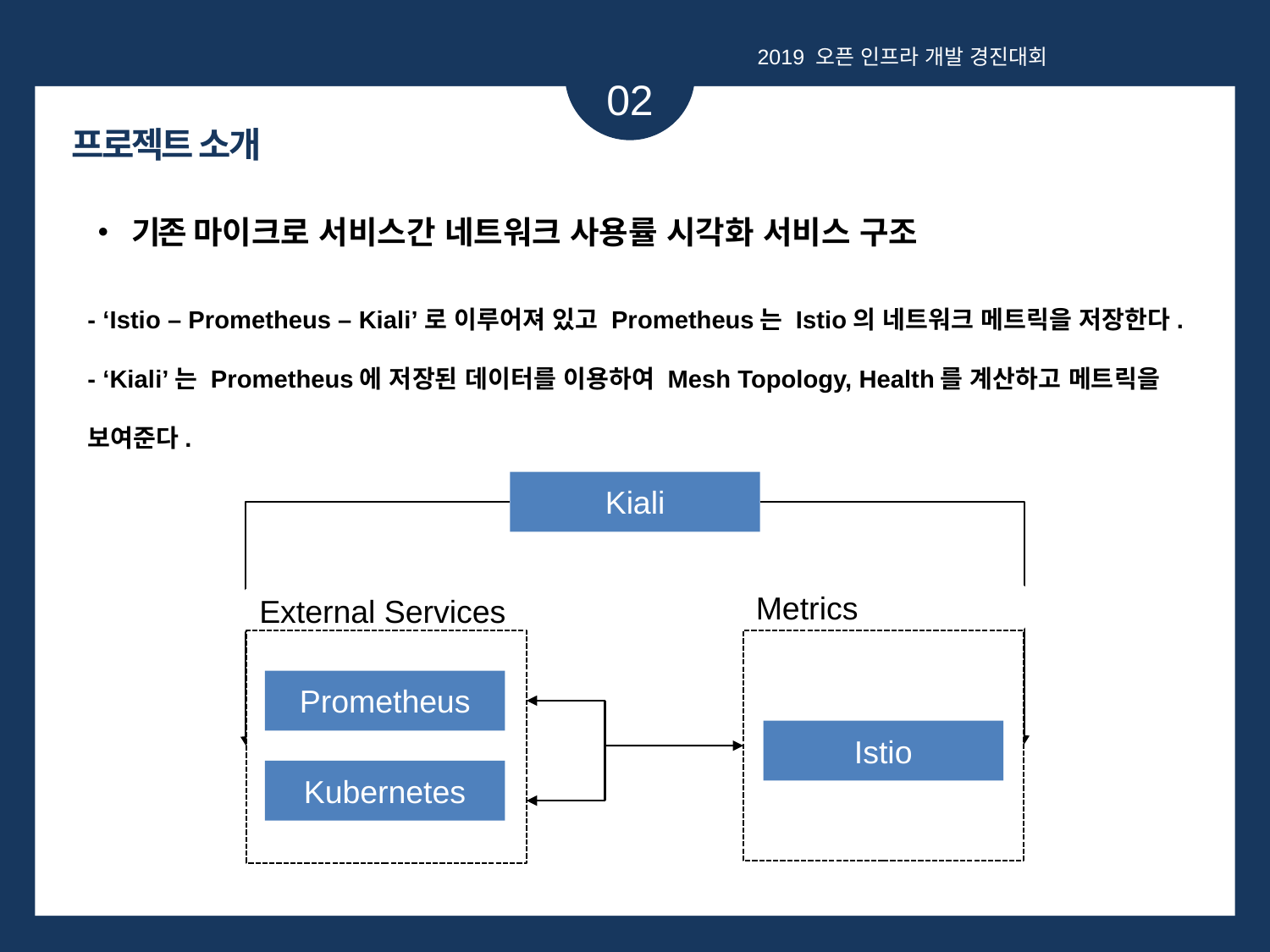

2019 오픈 인프라 개발 경진대회
02

프로젝트 소개

• 기존 마이크로 서비스간 네트워크 사용률 시각화 서비스 구조
- ‘Istio – Prometheus – Kiali’로 이루어져 있고 Prometheus는 Istio의 네트워크 메트릭을 저장한다.
- ‘Kiali’는 Prometheus에 저장된 데이터를 이용하여 Mesh Topology, Health를 계산하고 메트릭을 보여준다.
Kiali
Metrics
External Services

Prometheus
Istio
Kubernetes